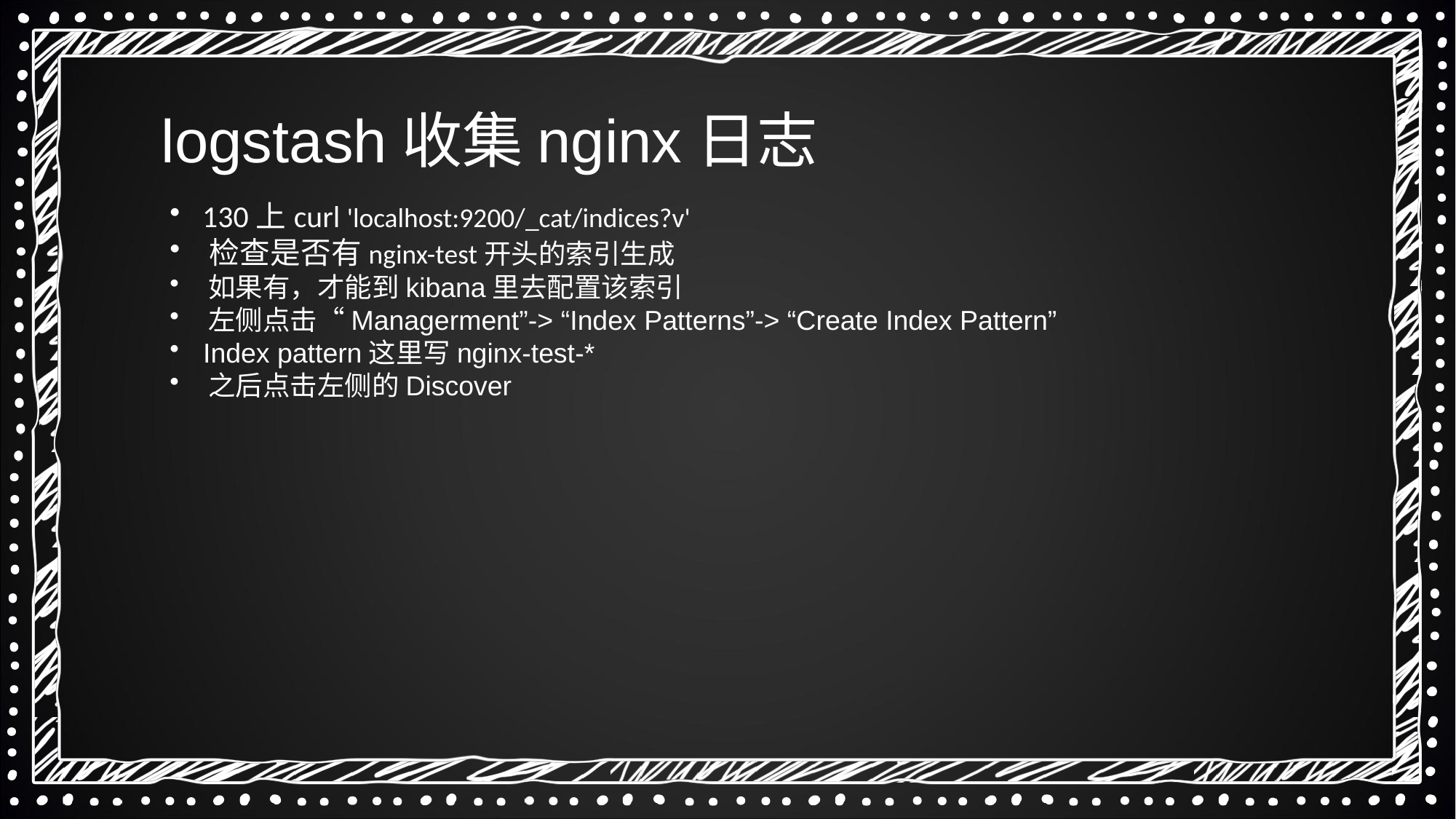

logstash收集nginx日志
 130上curl 'localhost:9200/_cat/indices?v'
 检查是否有nginx-test开头的索引生成
 如果有，才能到kibana里去配置该索引
 左侧点击“Managerment”-> “Index Patterns”-> “Create Index Pattern”
 Index pattern这里写nginx-test-*
 之后点击左侧的Discover